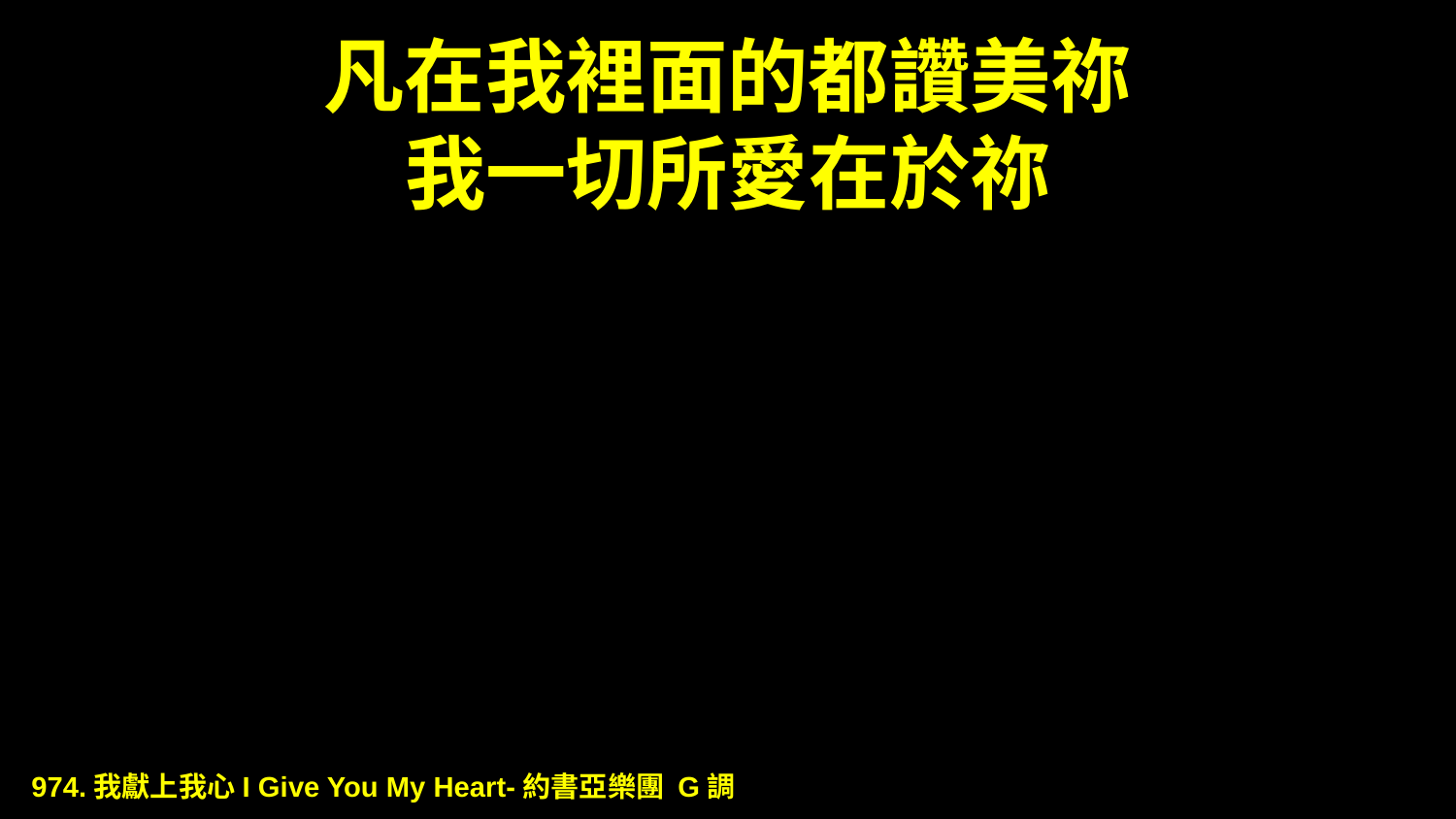

# 凡在我裡面的都讚美祢 我一切所愛在於祢
974.我獻上我心I Give You My Heart-約書亞樂團 G調